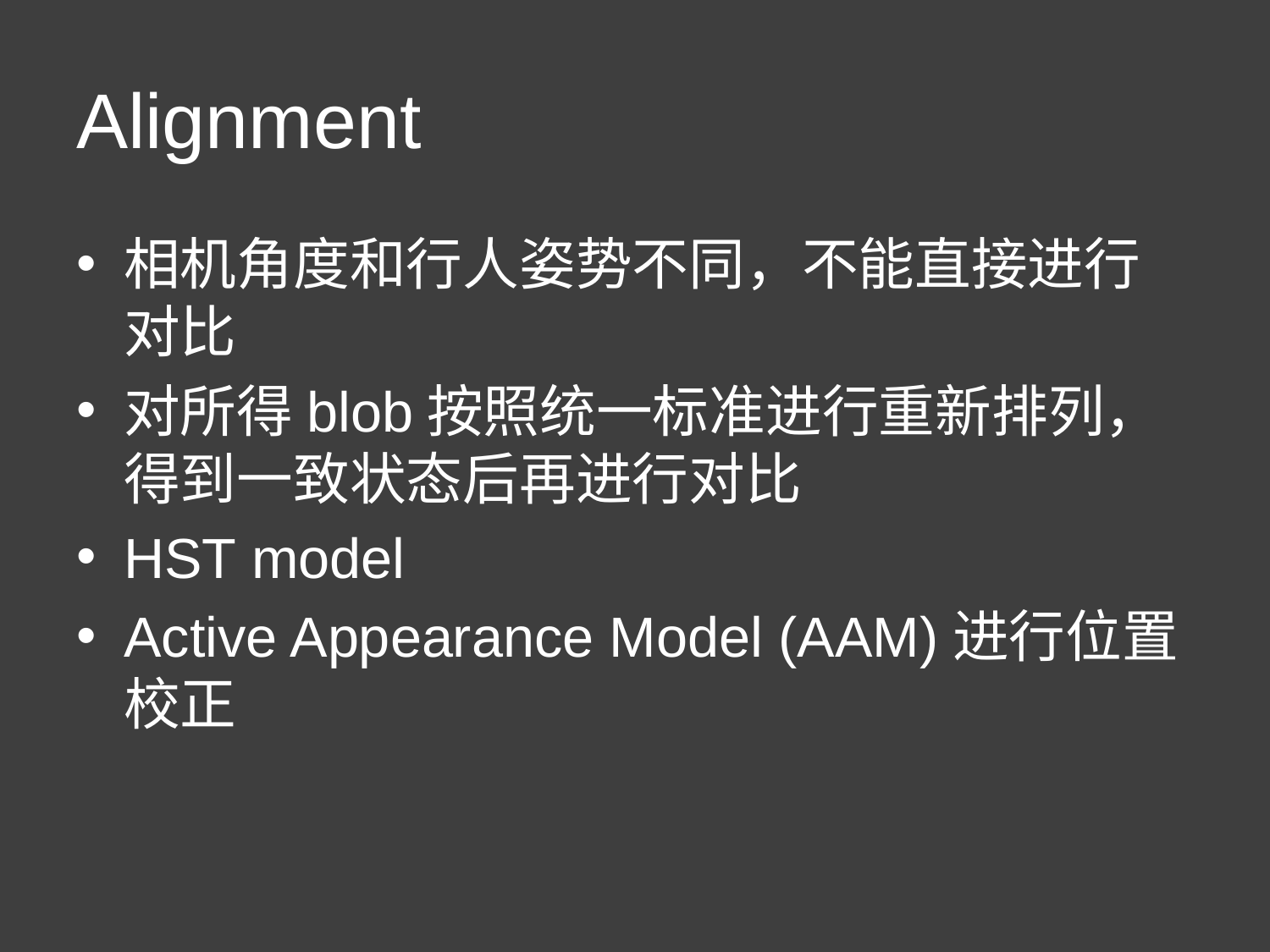

# Alignment
相机角度和行人姿势不同，不能直接进行对比
对所得blob按照统一标准进行重新排列，得到一致状态后再进行对比
HST model
Active Appearance Model (AAM)进行位置校正